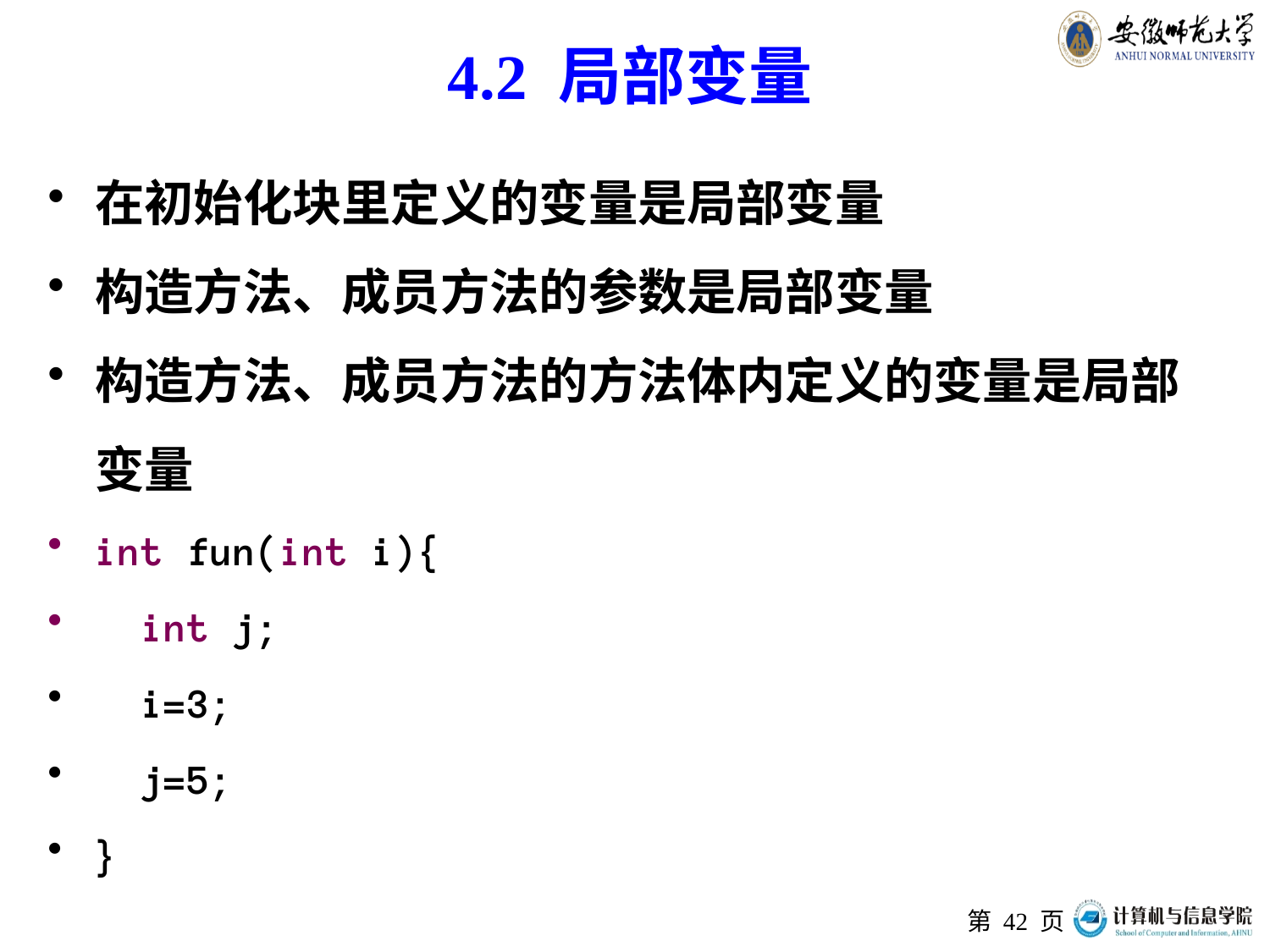

# 4.2 局部变量
在初始化块里定义的变量是局部变量
构造方法、成员方法的参数是局部变量
构造方法、成员方法的方法体内定义的变量是局部变量
int fun(int i){
  int j;
  i=3;
  j=5;
}
第 42 页